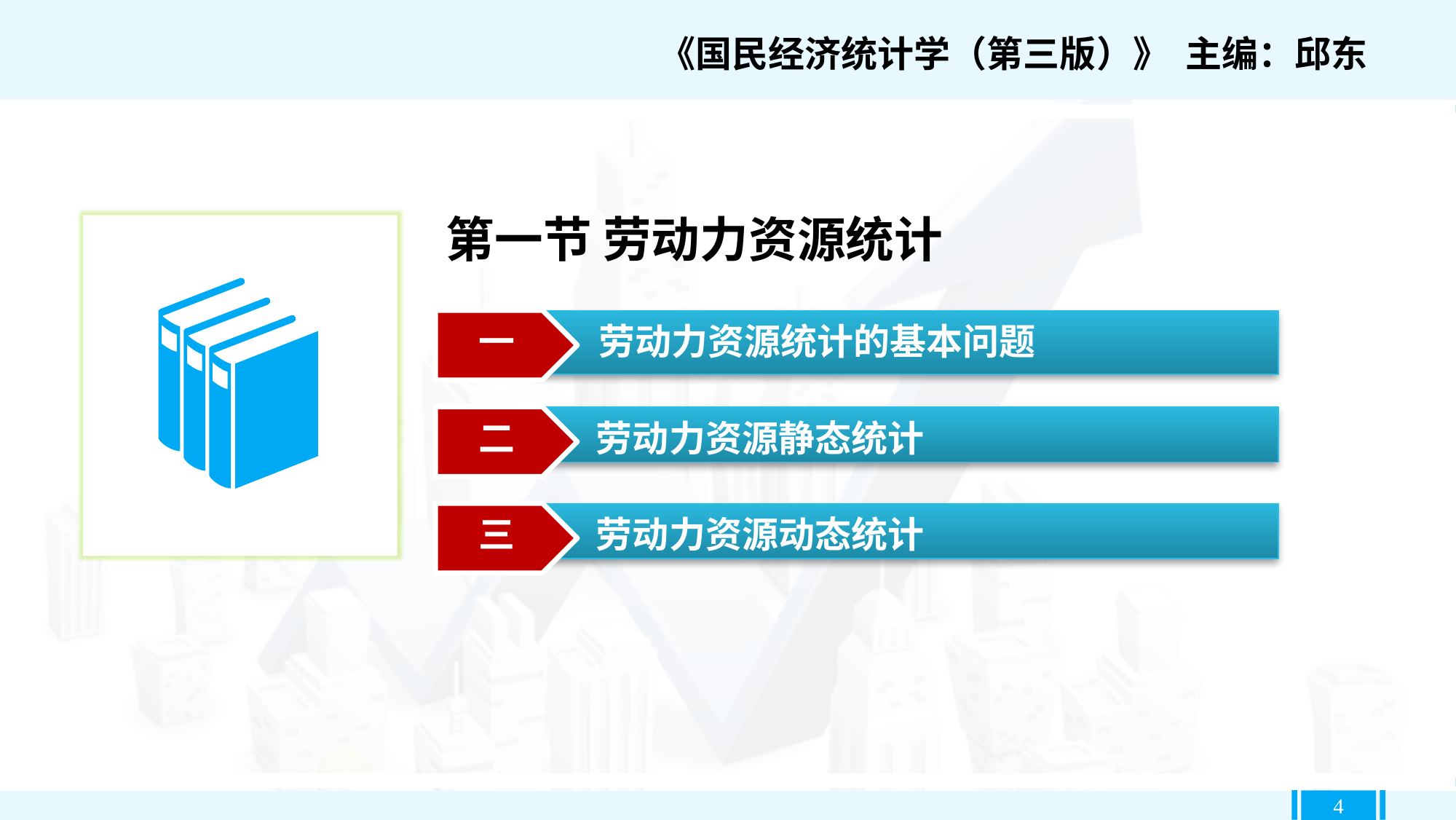

《国民经济统计学（第三版）》  主编：邱东
第一节 劳动力资源统计

一

劳动力资源统计的基本问题

二

劳动力资源静态统计

三

劳动力资源动态统计

4